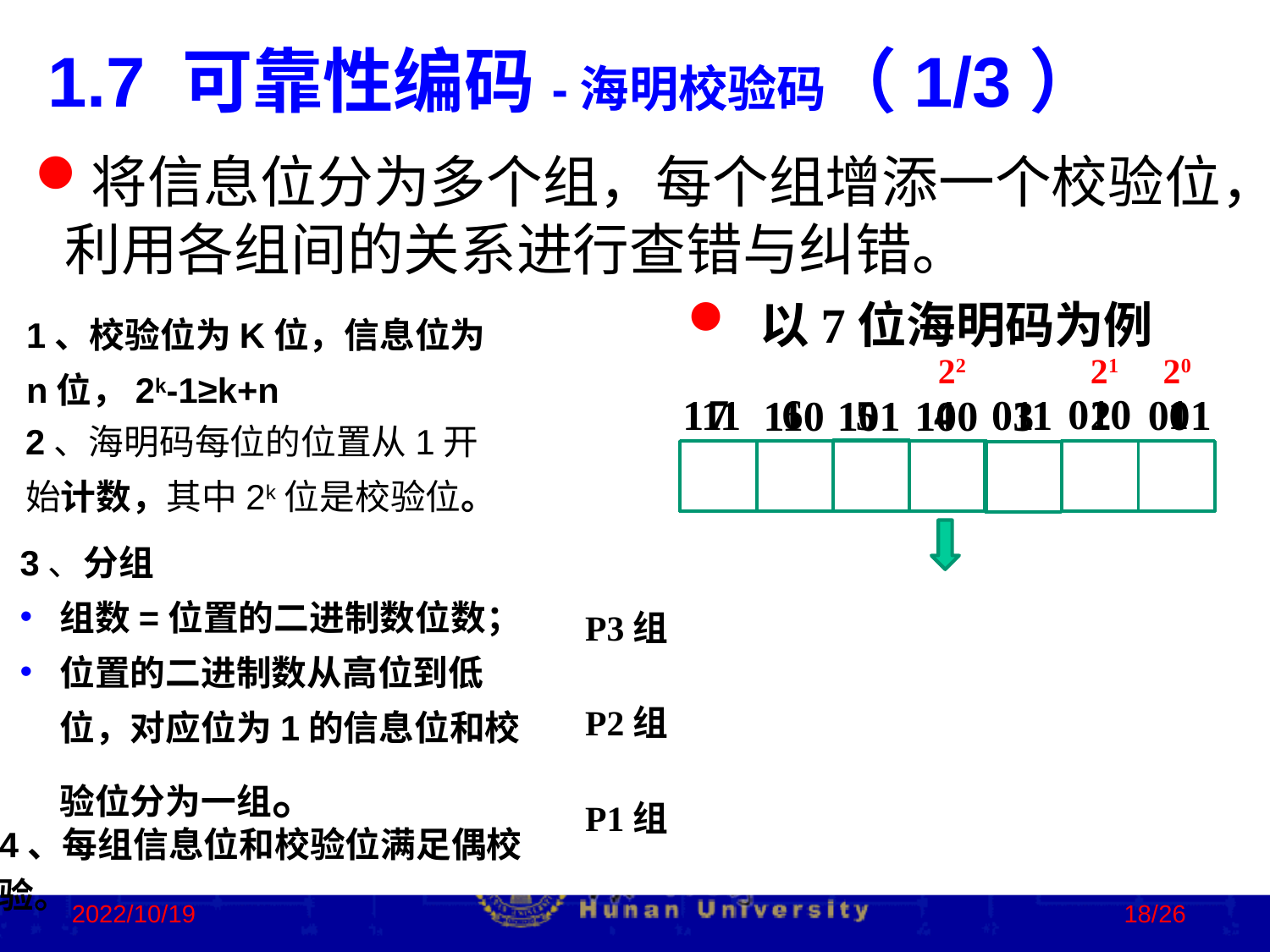

1.7 可靠性编码-海明校验码（1/3）
将信息位分为多个组，每个组增添一个校验位，利用各组间的关系进行查错与纠错。
 以7位海明码为例
1、校验位为K位，信息位为n位，2k-1≥k+n
22              21     20
010
7
6
1
111
011
5
4
2
001
3
110
101
100
2、海明码每位的位置从1开始计数，其中2k位是校验位。

3、分组
组数=位置的二进制数位数；
位置的二进制数从高位到低位，对应位为1的信息位和校验位分为一组。
P3组
P2组
P1组
4、每组信息位和校验位满足偶校验。
2022/10/19
18/26